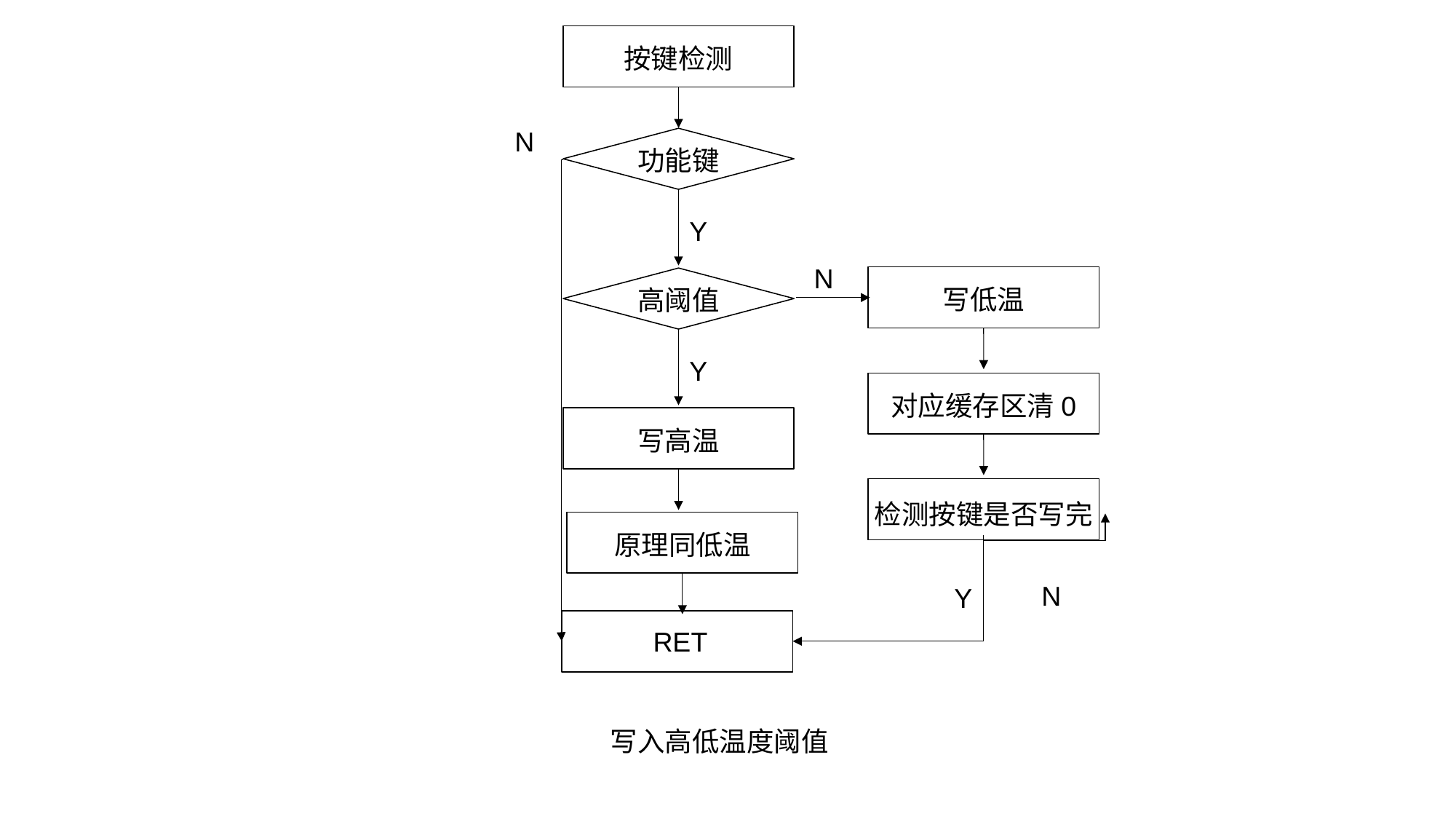

按键检测
N

功能键
Y
N

写低温
高阈值
Y

对应缓存区清0

写高温

检测按键是否写完

原理同低温
N
Y

RET
写入高低温度阈值